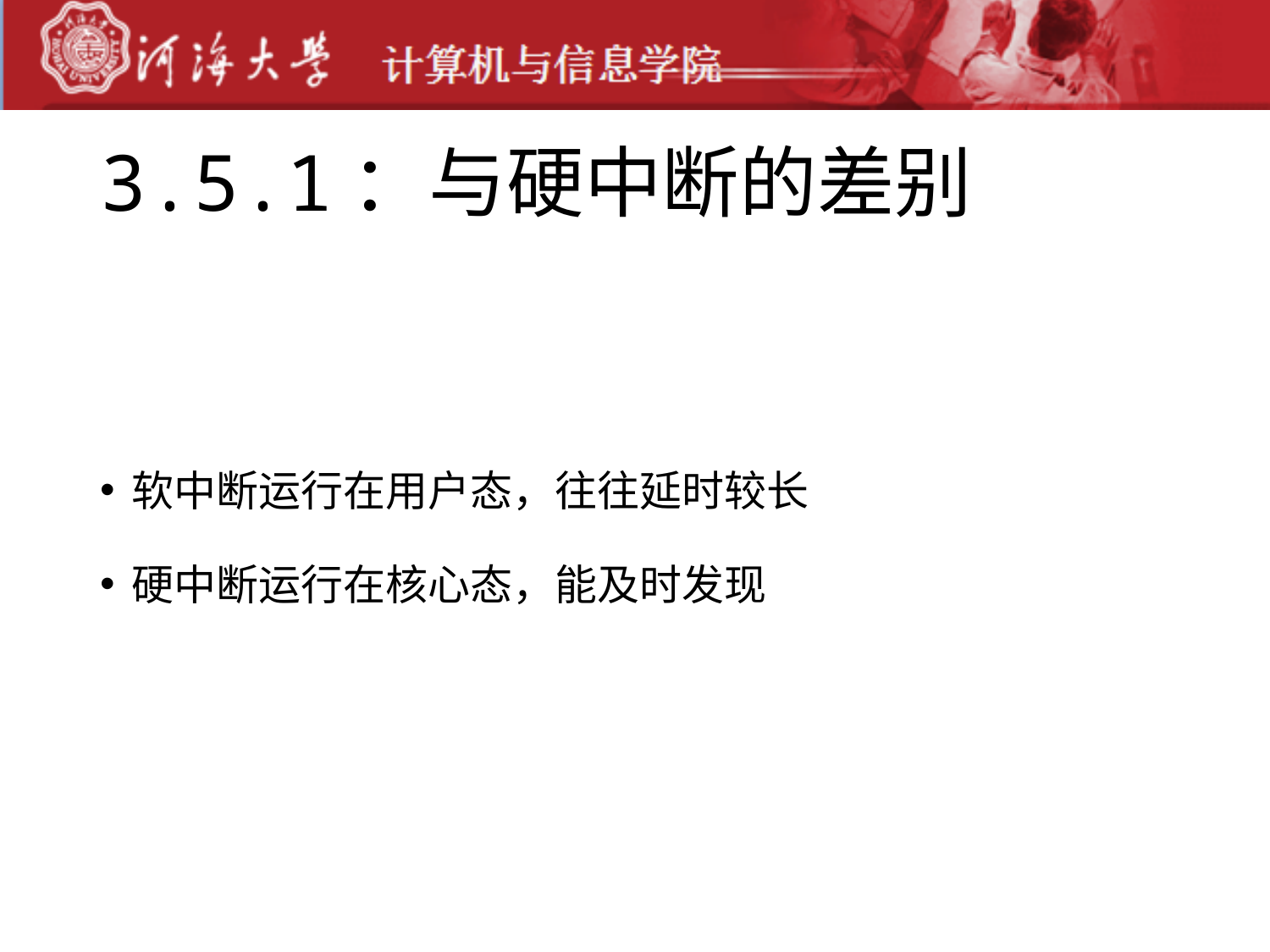

# 3.5.1：与硬中断的差别
软中断运行在用户态，往往延时较长
硬中断运行在核心态，能及时发现